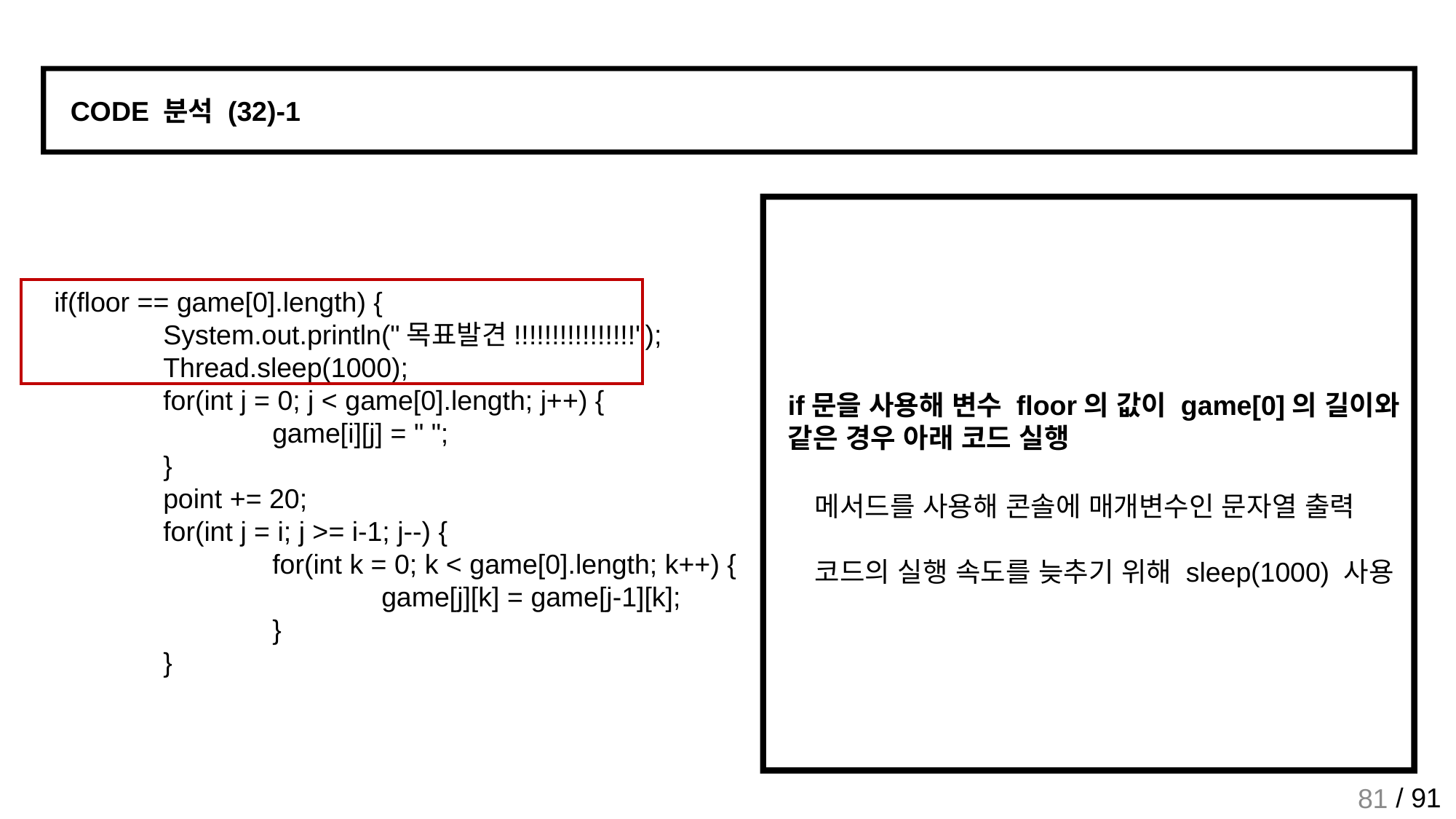

CODE 분석 (32)-1

			if(floor == game[0].length) {
				System.out.println("목표발견!!!!!!!!!!!!!!!!");
				Thread.sleep(1000);
				for(int j = 0; j < game[0].length; j++) {
					game[i][j] = " ";
				}
				point += 20;
				for(int j = i; j >= i-1; j--) {
					for(int k = 0; k < game[0].length; k++) {
						game[j][k] = game[j-1][k];
					}
				}

if문을 사용해 변수 floor의 값이 game[0]의 길이와
같은 경우 아래 코드 실행
메서드를 사용해 콘솔에 매개변수인 문자열 출력

코드의 실행 속도를 늦추기 위해 sleep(1000) 사용
81